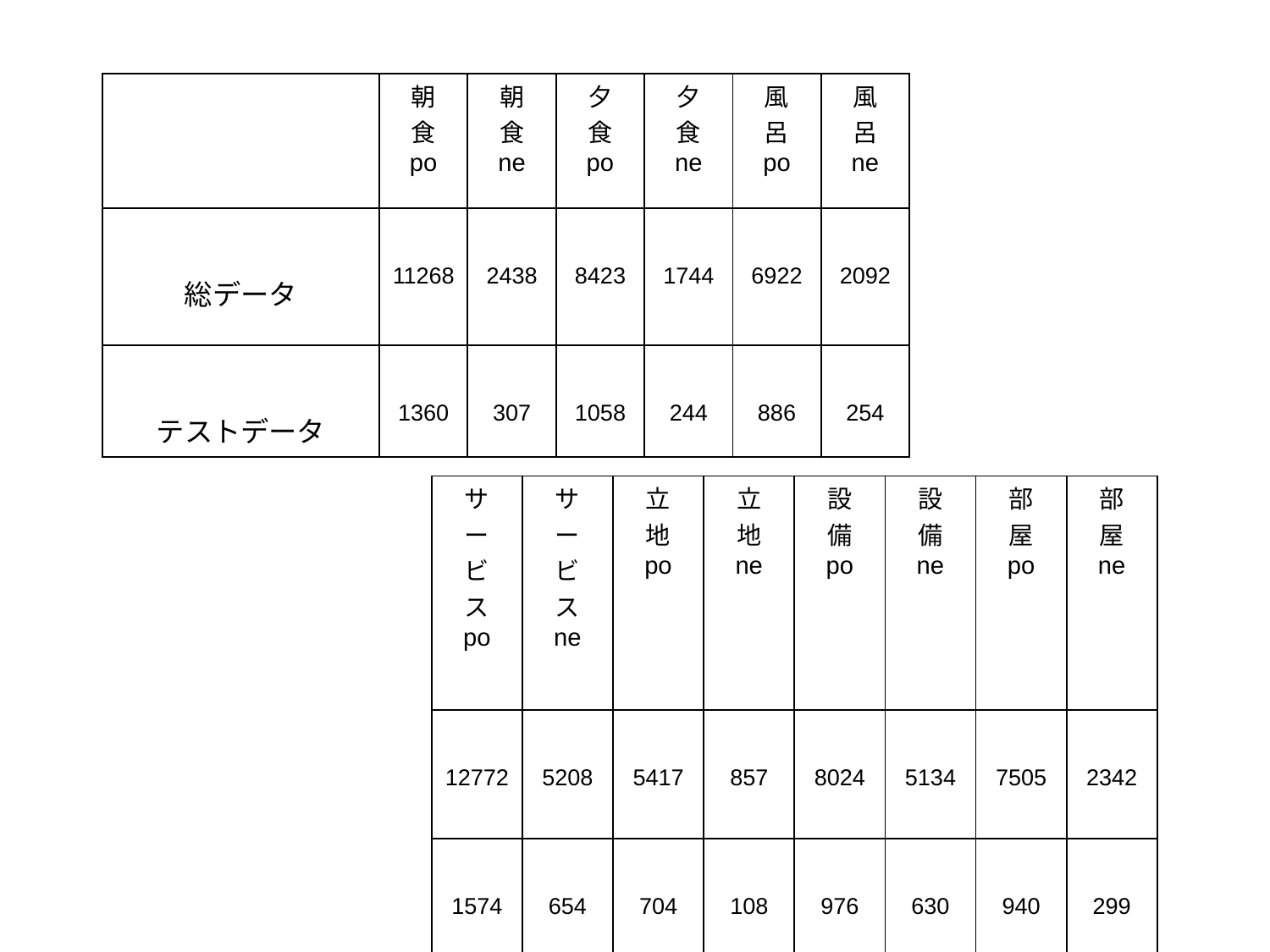

|  | 朝 食 po | 朝 食 ne | 夕 食 po | 夕 食 ne | 風 呂 po | 風 呂 ne |
| --- | --- | --- | --- | --- | --- | --- |
| 総データ | 11268 | 2438 | 8423 | 1744 | 6922 | 2092 |
| テストデータ | 1360 | 307 | 1058 | 244 | 886 | 254 |
| サ ー ビ ス po | サ ー ビ ス ne | 立 地 po | 立 地 ne | 設 備 po | 設 備 ne | 部 屋 po | 部 屋 ne |
| --- | --- | --- | --- | --- | --- | --- | --- |
| 12772 | 5208 | 5417 | 857 | 8024 | 5134 | 7505 | 2342 |
| 1574 | 654 | 704 | 108 | 976 | 630 | 940 | 299 |